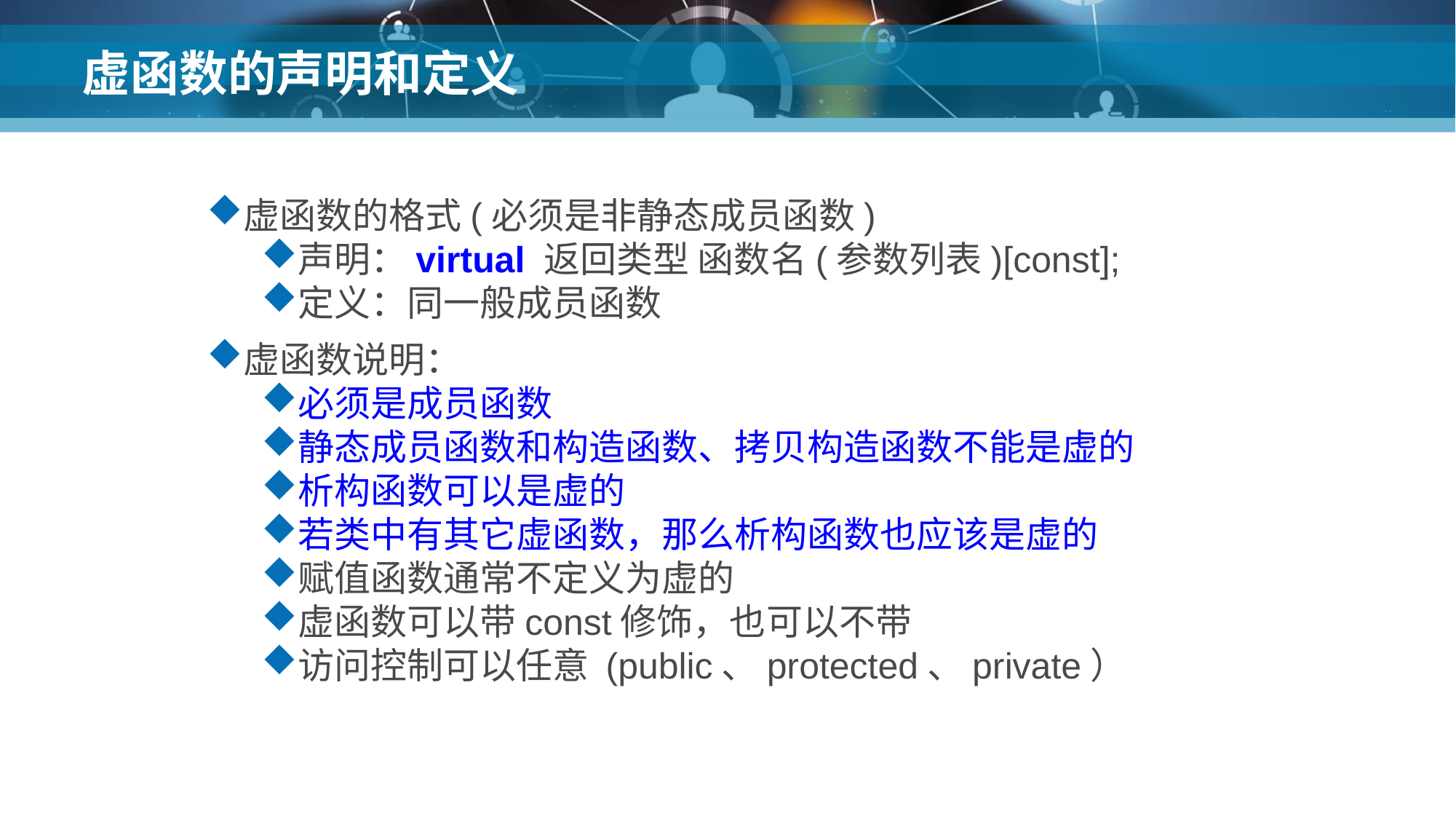

# 虚函数的声明和定义
虚函数的格式(必须是非静态成员函数)
声明：virtual 返回类型 函数名(参数列表)[const];
定义：同一般成员函数
虚函数说明：
必须是成员函数
静态成员函数和构造函数、拷贝构造函数不能是虚的
析构函数可以是虚的
若类中有其它虚函数，那么析构函数也应该是虚的
赋值函数通常不定义为虚的
虚函数可以带const修饰，也可以不带
访问控制可以任意 (public、protected、private）